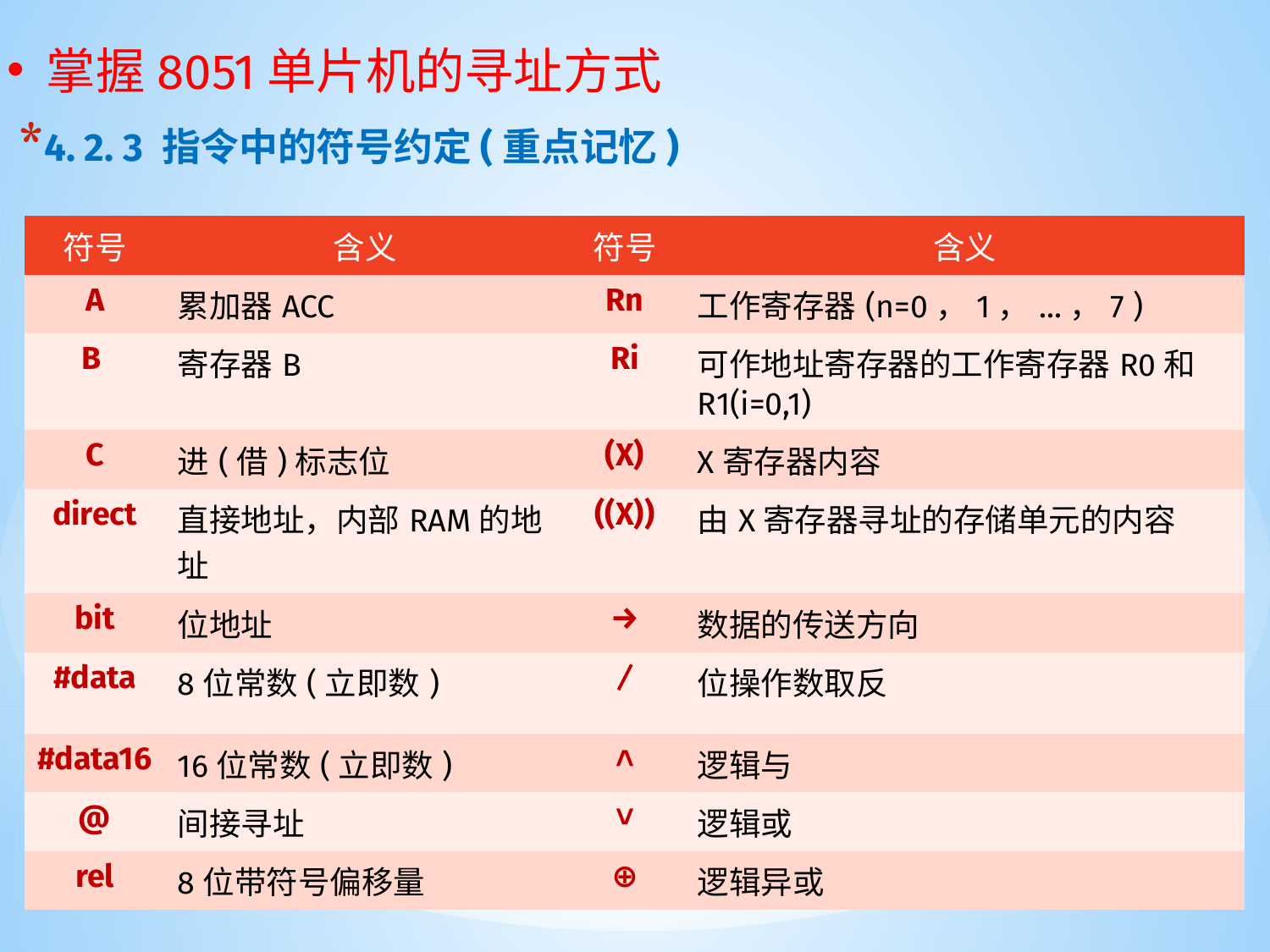

掌握8051单片机的寻址方式
4. 2. 3 指令中的符号约定(重点记忆)
| 符号 | 含义 | 符号 | 含义 |
| --- | --- | --- | --- |
| A | 累加器ACC | Rn | 工作寄存器(n=0，1，...，7 ) |
| B | 寄存器B | Ri | 可作地址寄存器的工作寄存器R0和R1(i=0,1) |
| C | 进(借)标志位 | (X) | X寄存器内容 |
| direct | 直接地址，内部RAM的地址 | ((X)) | 由X寄存器寻址的存储单元的内容 |
| bit | 位地址 | → | 数据的传送方向 |
| #data | 8位常数(立即数) | ∕ | 位操作数取反 |
| #data16 | 16位常数(立即数) | ˄ | 逻辑与 |
| @ | 间接寻址 | ˅ | 逻辑或 |
| rel | 8位带符号偏移量 | ⊕ | 逻辑异或 |